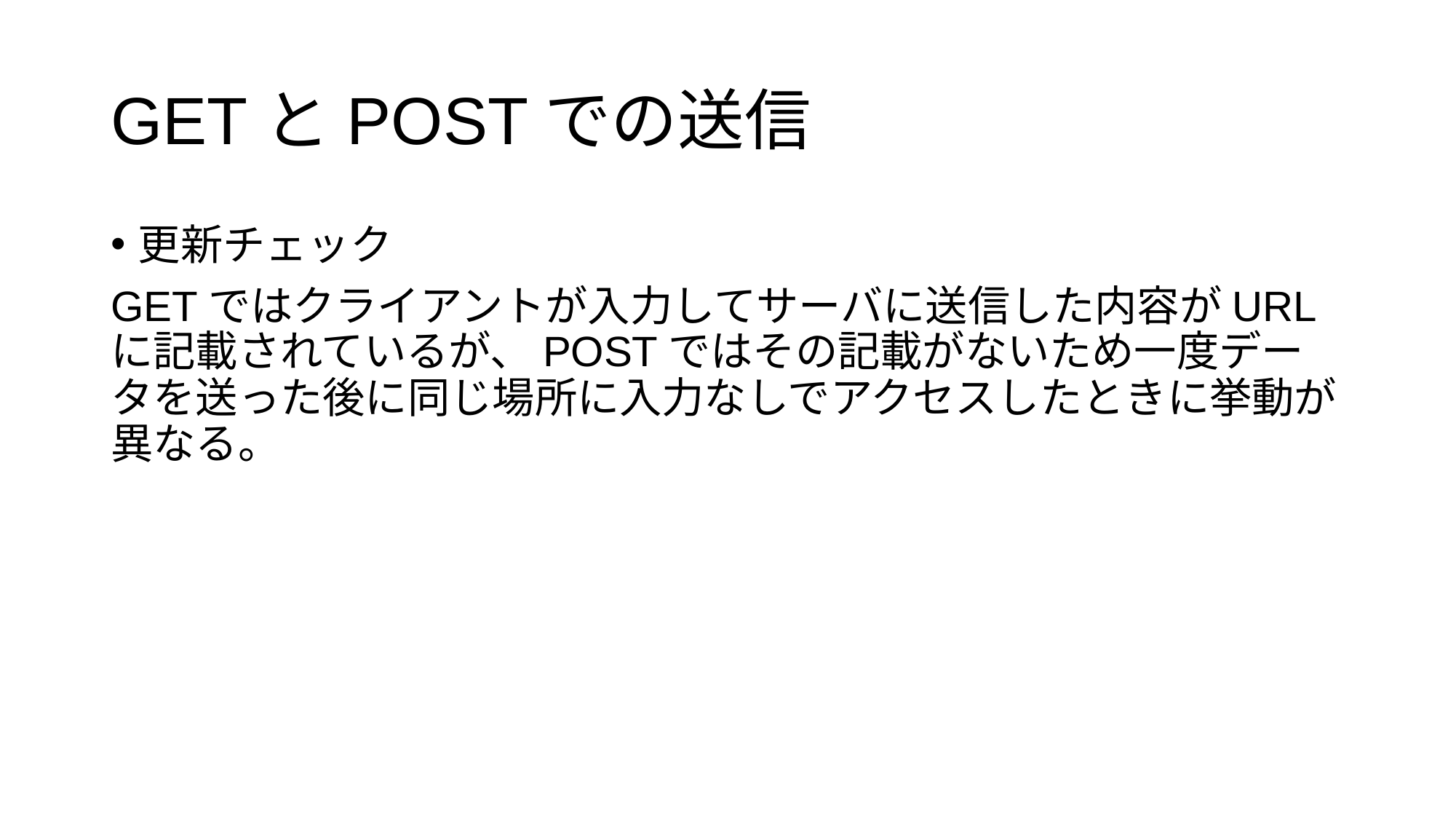

# GETとPOSTでの送信
更新チェック
GETではクライアントが入力してサーバに送信した内容がURLに記載されているが、POSTではその記載がないため一度データを送った後に同じ場所に入力なしでアクセスしたときに挙動が異なる。